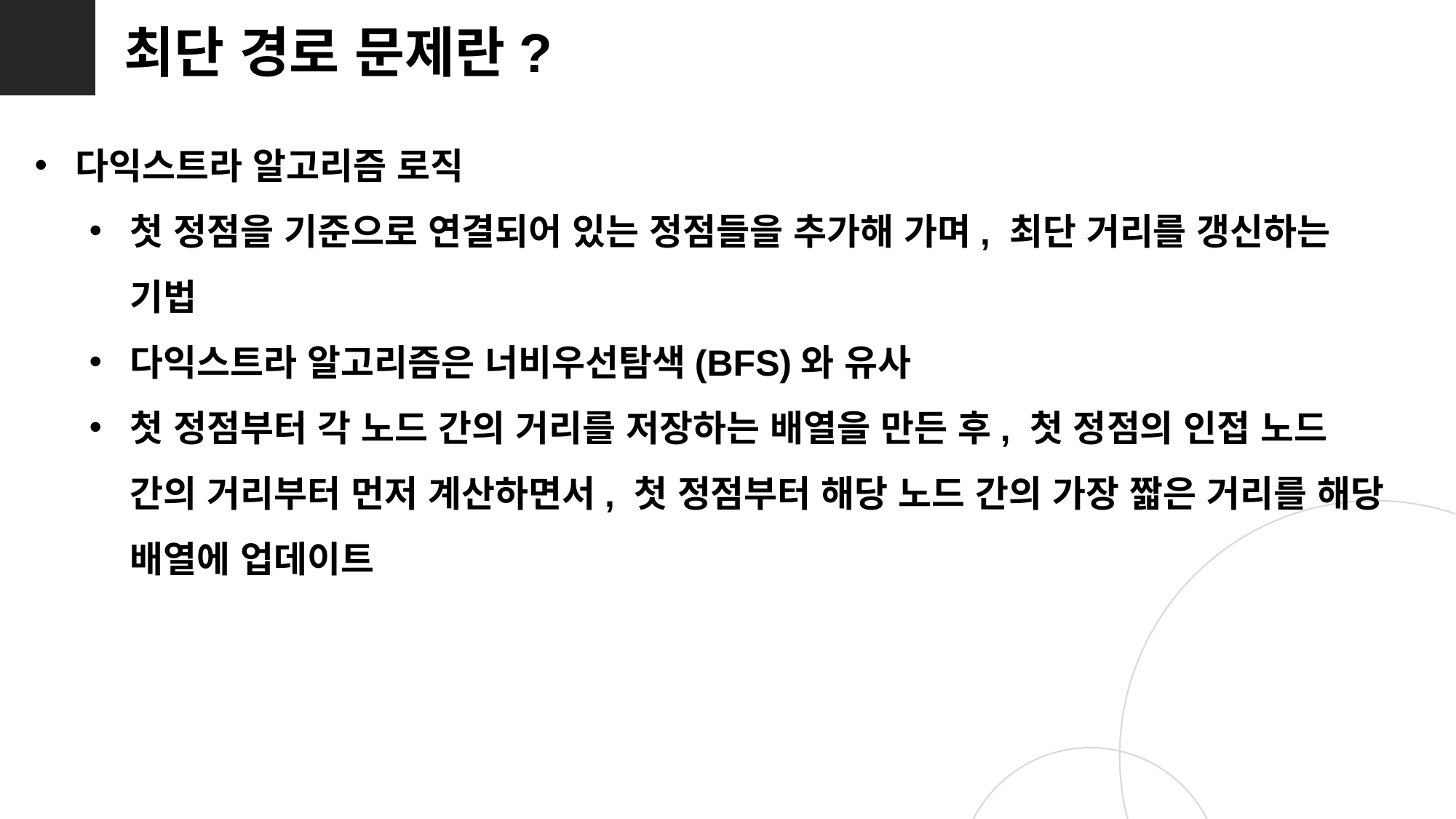

최단 경로 문제란?
다익스트라 알고리즘 로직
첫 정점을 기준으로 연결되어 있는 정점들을 추가해 가며, 최단 거리를 갱신하는 기법
다익스트라 알고리즘은 너비우선탐색(BFS)와 유사
첫 정점부터 각 노드 간의 거리를 저장하는 배열을 만든 후, 첫 정점의 인접 노드 간의 거리부터 먼저 계산하면서, 첫 정점부터 해당 노드 간의 가장 짧은 거리를 해당 배열에 업데이트